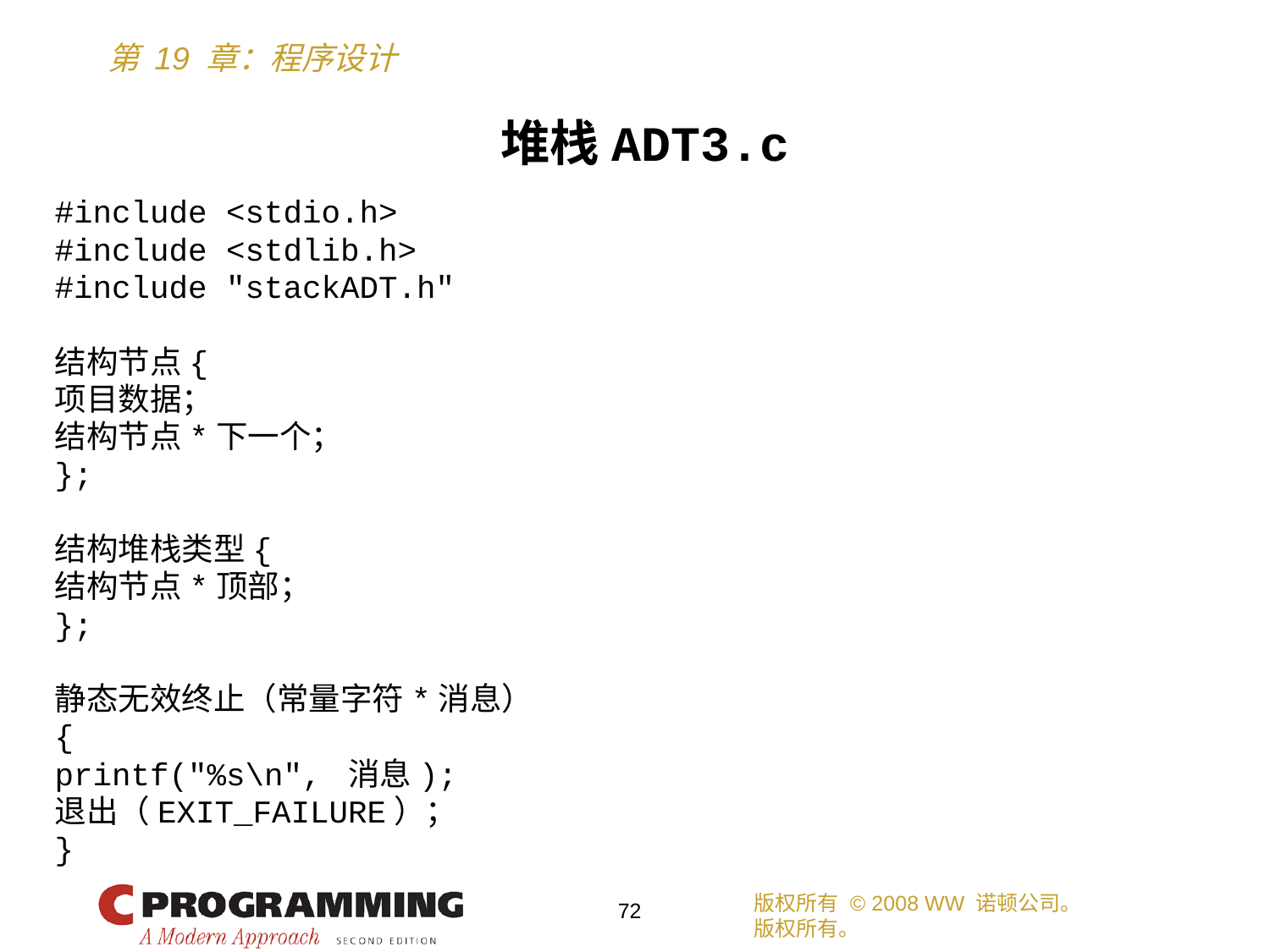

堆栈ADT3.c

#include <stdio.h>
#include <stdlib.h>
#include "stackADT.h"

结构节点{
项目数据；
结构节点*下一个；
};

结构堆栈类型{
结构节点*顶部；
};

静态无效终止（常量字符*消息）
{
printf("%s\n", 消息);
退出（EXIT_FAILURE）；
}
版权所有 © 2008 WW 诺顿公司。
版权所有。
72